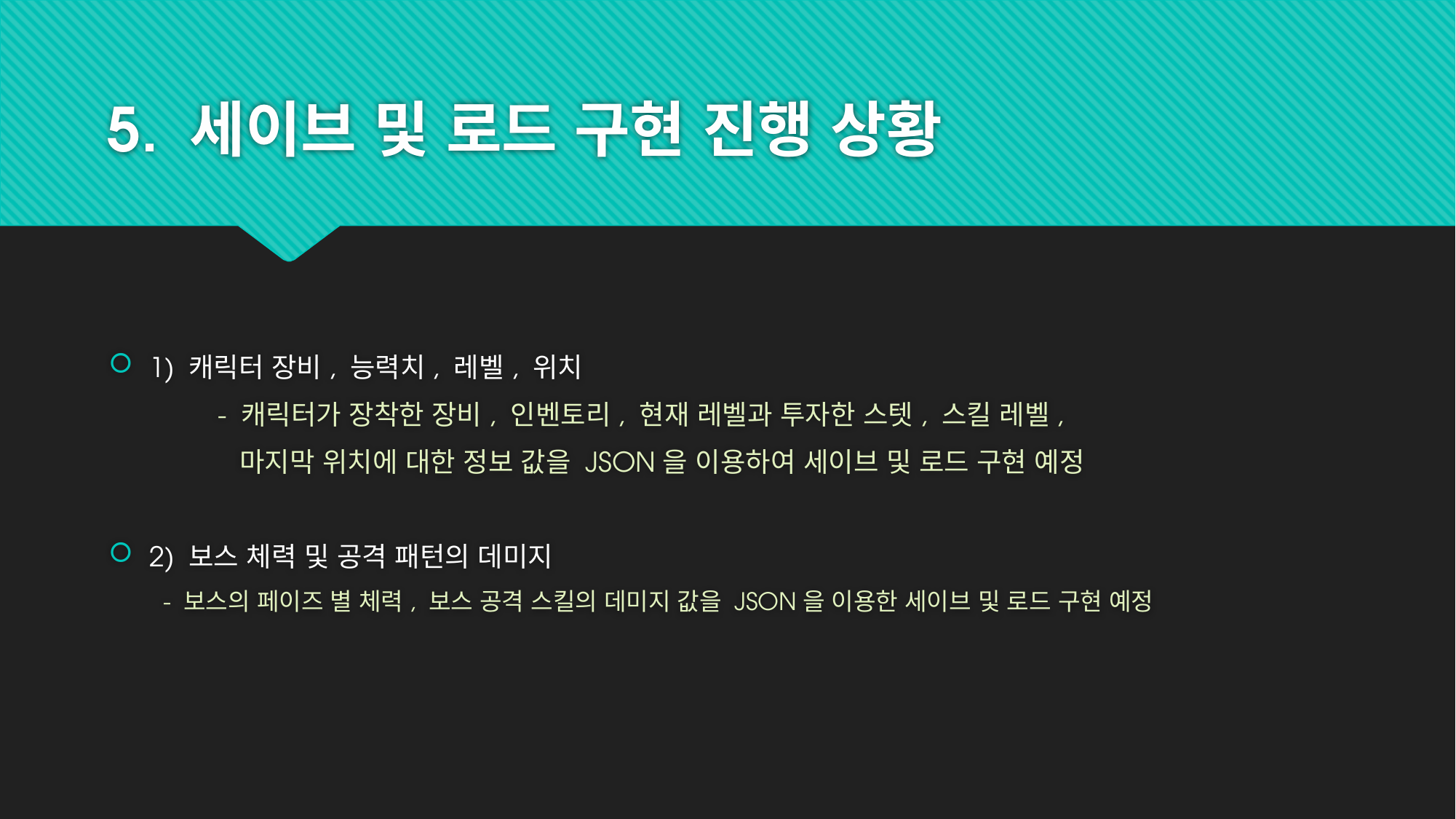

# 5. 세이브 및 로드 구현 진행 상황
1) 캐릭터 장비, 능력치, 레벨, 위치
	- 캐릭터가 장착한 장비, 인벤토리, 현재 레벨과 투자한 스텟, 스킬 레벨,
	  마지막 위치에 대한 정보 값을 JSON을 이용하여 세이브 및 로드 구현 예정

2) 보스 체력 및 공격 패턴의 데미지
- 보스의 페이즈 별 체력, 보스 공격 스킬의 데미지 값을 JSON을 이용한 세이브 및 로드 구현 예정